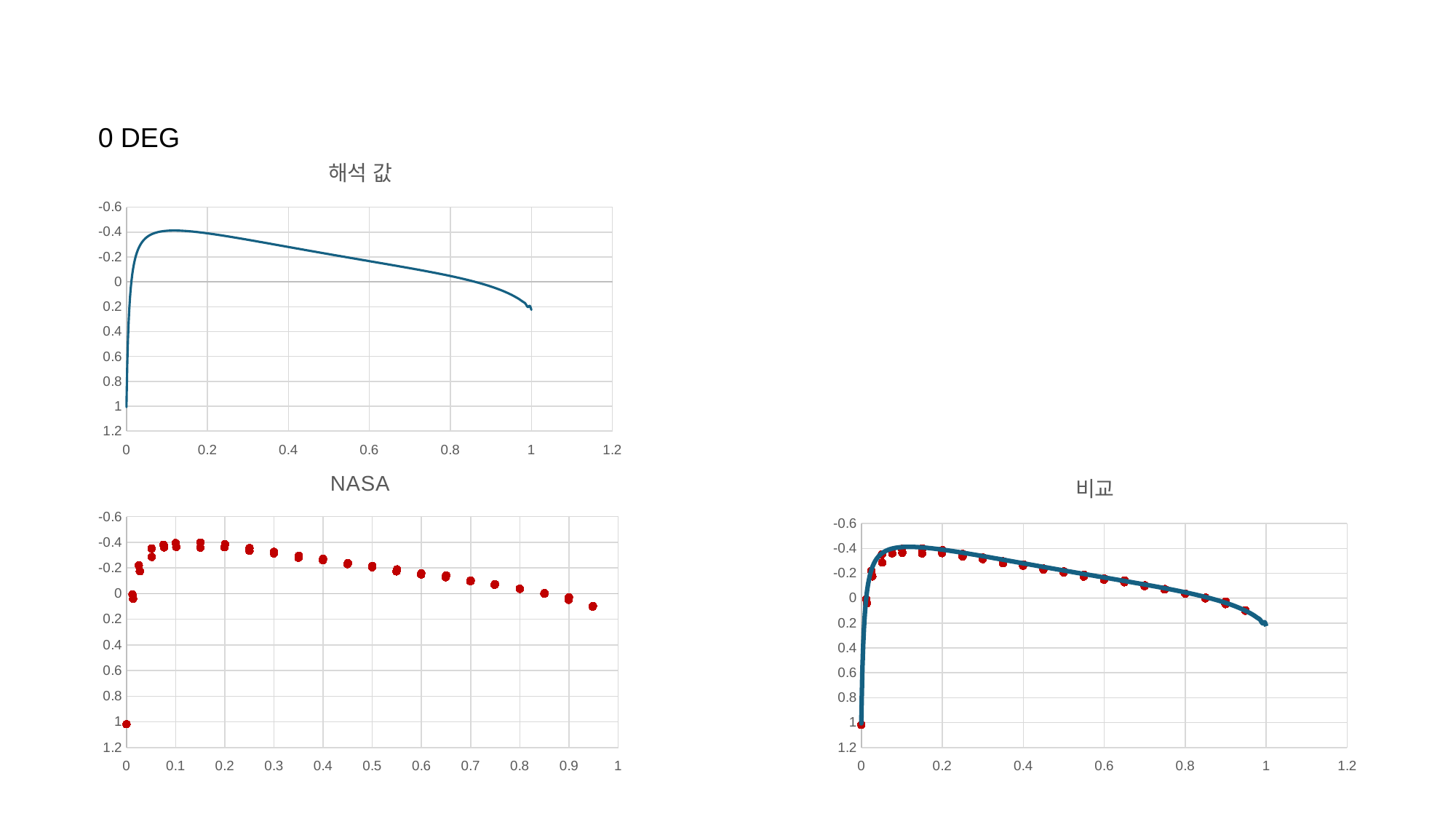

0 DEG

### Chart: 해석 값

| Category | Pressure_Coefficient |
|---|---|

### Chart: NASA

| Category | Pressure_Coefficient |
|---|---|

### Chart: 비교

| Category | Pressure_Coefficient | Pressure_Coefficient |
|---|---|---|